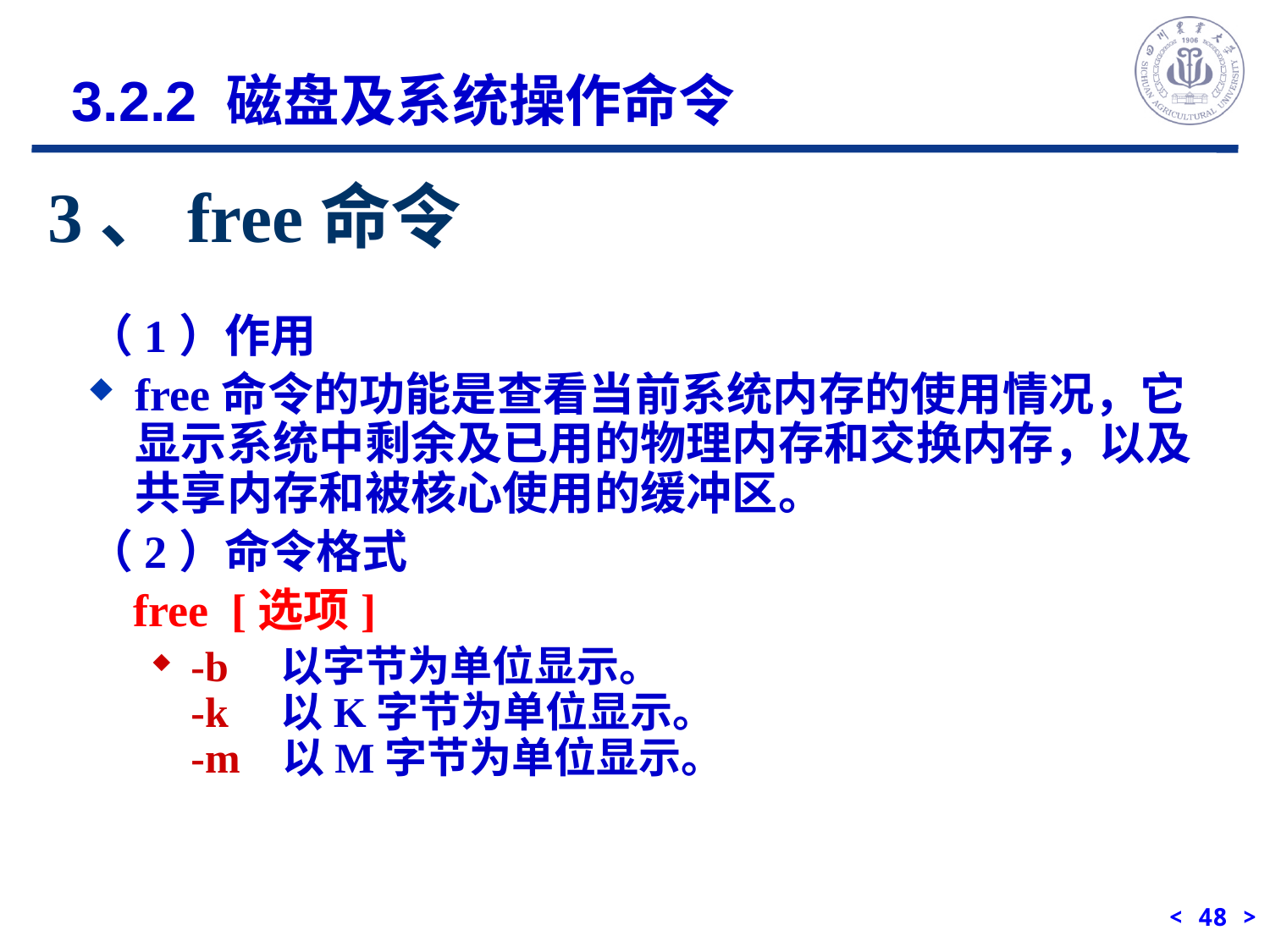

3.2.2 磁盘及系统操作命令
# 3、free命令
（1）作用
free命令的功能是查看当前系统内存的使用情况，它显示系统中剩余及已用的物理内存和交换内存，以及共享内存和被核心使用的缓冲区。
（2）命令格式
    free  [选项]
-b    以字节为单位显示。
-k    以K字节为单位显示。
-m   以M字节为单位显示。